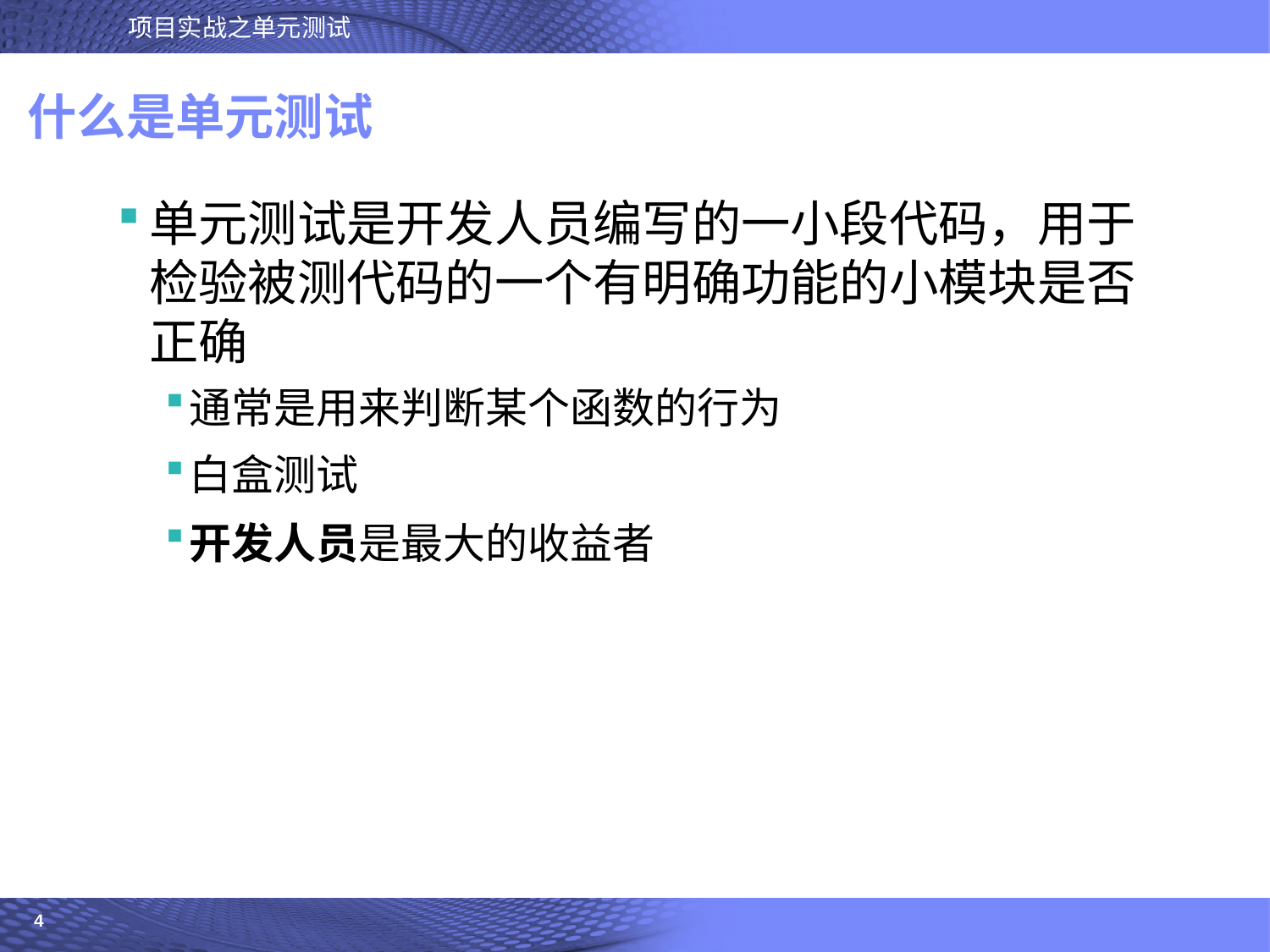

# 什么是单元测试
单元测试是开发人员编写的一小段代码，用于检验被测代码的一个有明确功能的小模块是否正确
通常是用来判断某个函数的行为
白盒测试
开发人员是最大的收益者

4